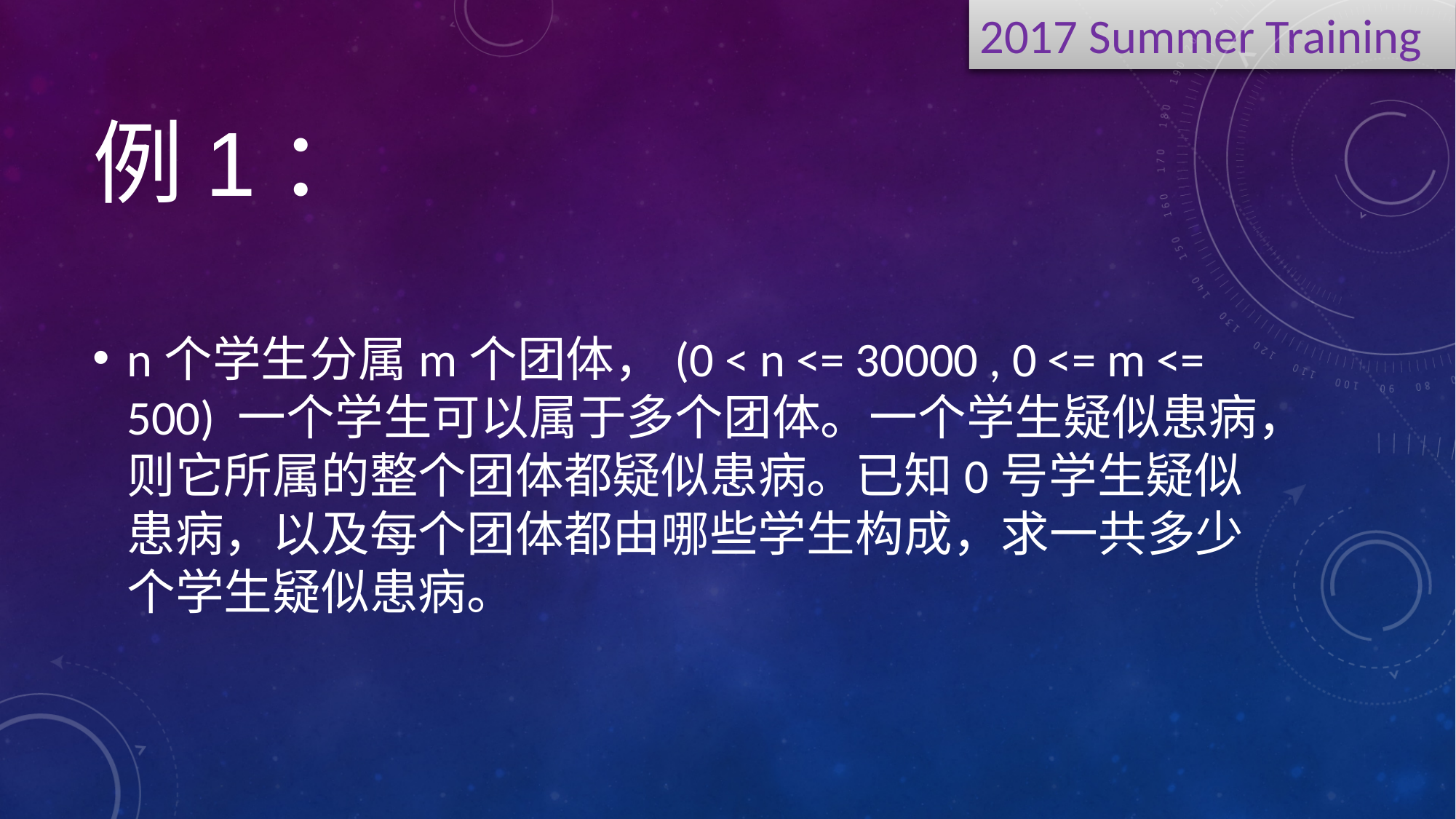

# 例1：
n个学生分属m个团体，(0 < n <= 30000 , 0 <= m <= 500) 一个学生可以属于多个团体。一个学生疑似患病，则它所属的整个团体都疑似患病。已知0号学生疑似患病，以及每个团体都由哪些学生构成，求一共多少个学生疑似患病。